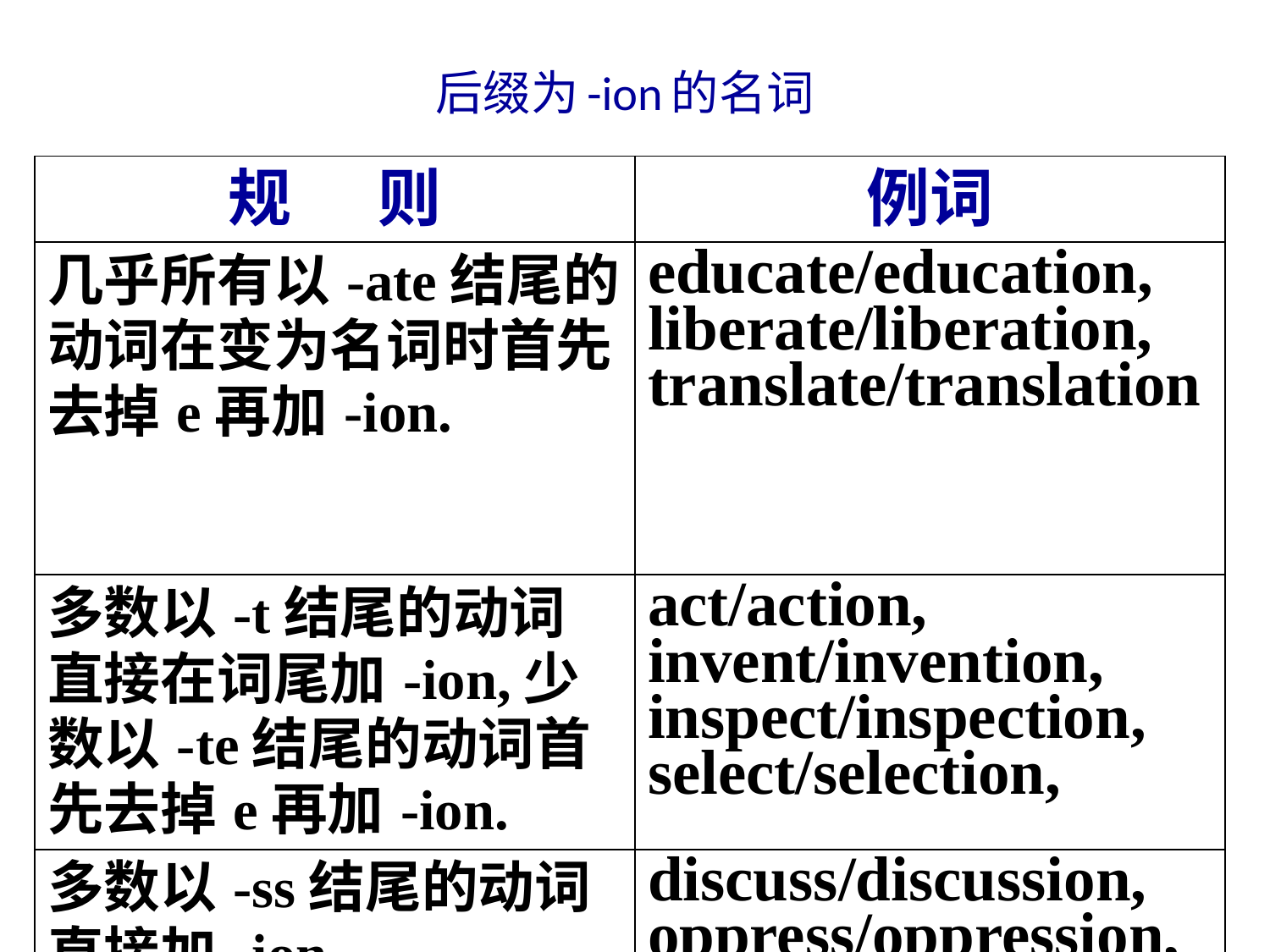

后缀为-ion的名词
| 规 则 | 例词 |
| --- | --- |
| 几乎所有以-ate结尾的动词在变为名词时首先去掉e再加-ion. | educate/education, liberate/liberation, translate/translation |
| 多数以-t结尾的动词直接在词尾加-ion,少数以-te结尾的动词首先去掉e再加-ion. | act/action, invent/invention, inspect/inspection, select/selection, |
| 多数以-ss结尾的动词直接加-ion. | discuss/discussion, oppress/oppression, |